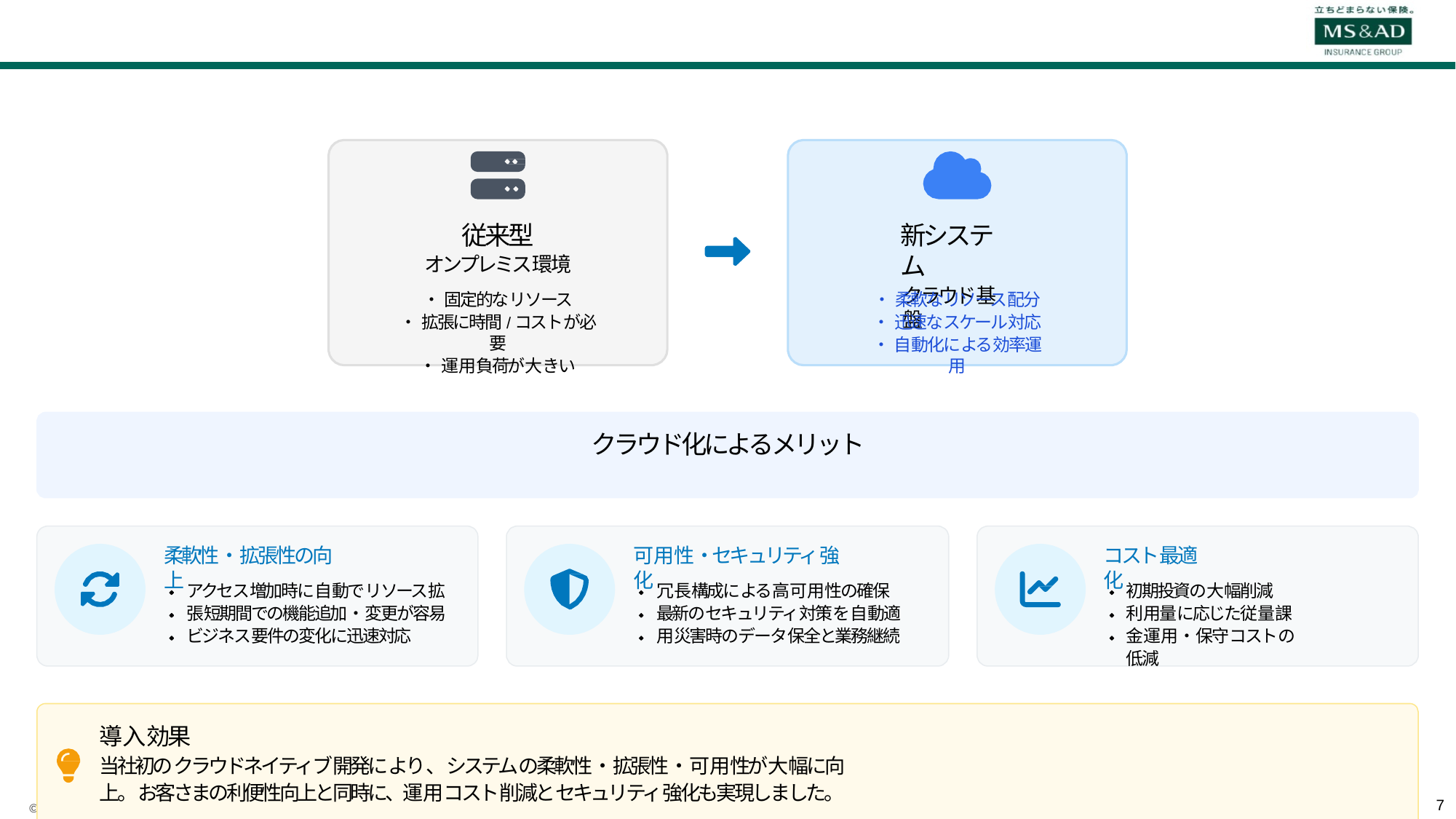

従来型
オンプレミス環境
新システム
クラウド基盤

‧固定的なリソース
‧拡張に時間/コストが必要
‧運⽤負荷が⼤きい
‧柔軟なリソース配分
‧迅速なスケール対応
‧⾃動化による効率運⽤

クラウド化によるメリット

柔軟性‧拡張性の向上
可⽤性‧セキュリティ強化
コスト最適化
アクセス増加時に⾃動でリソース拡張短期間での機能追加‧変更が容易
ビジネス要件の変化に迅速対応
初期投資の⼤幅削減
利⽤量に応じた従量課⾦運⽤‧保守コストの低減
冗⻑構成による⾼可⽤性の確保
最新のセキュリティ対策を⾃動適⽤災害時のデータ保全と業務継続

導⼊効果
当社初のクラウドネイティブ開発により、システムの柔軟性‧拡張性‧可⽤性が⼤幅に向上。お客さまの利便性向上と同時に、運⽤コスト削減とセキュリティ強化も実現しました。